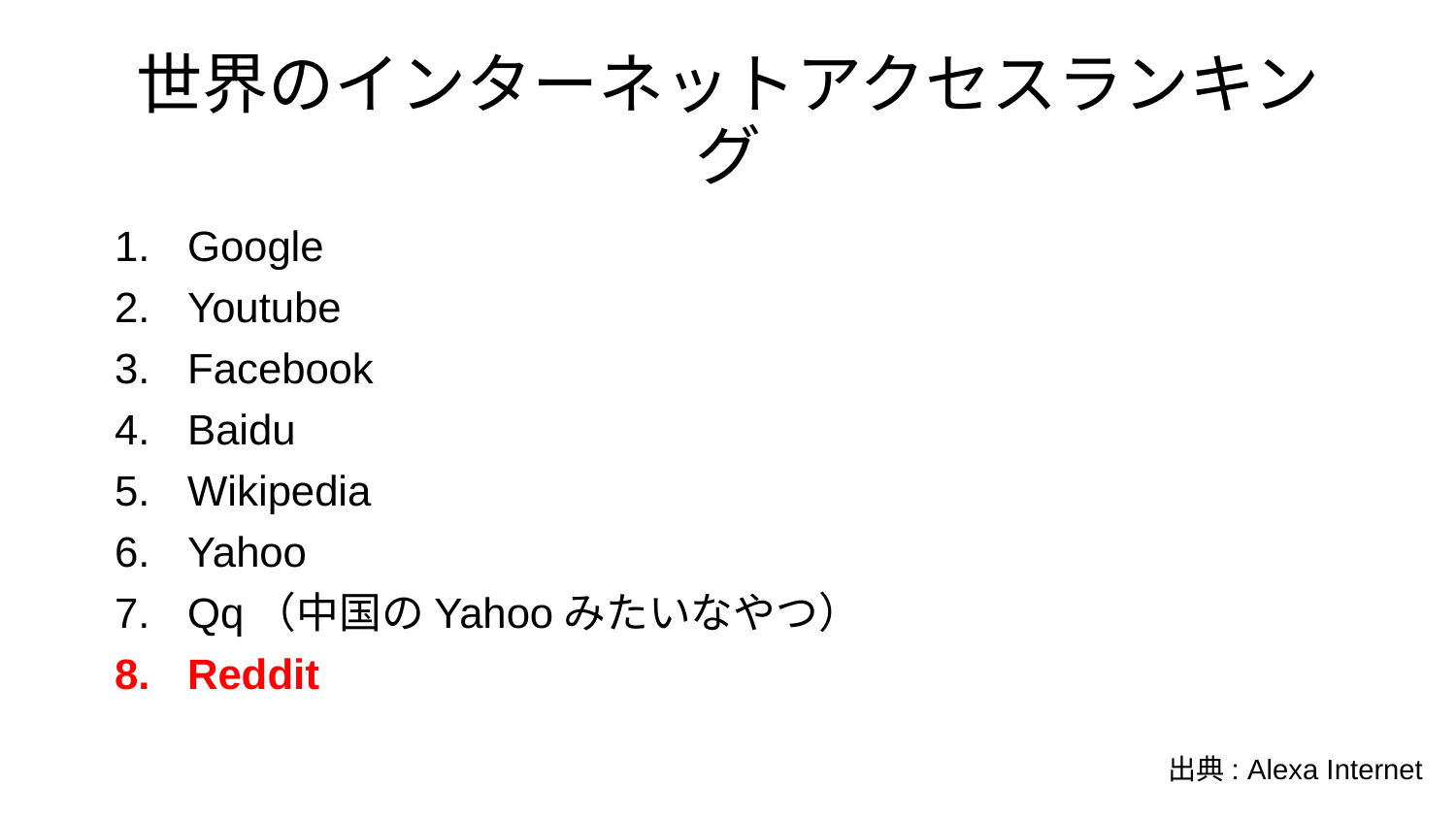

# 世界のインターネットアクセスランキング
Google
Youtube
Facebook
Baidu
Wikipedia
Yahoo
Qq（中国のYahooみたいなやつ）
Reddit

出典: Alexa Internet